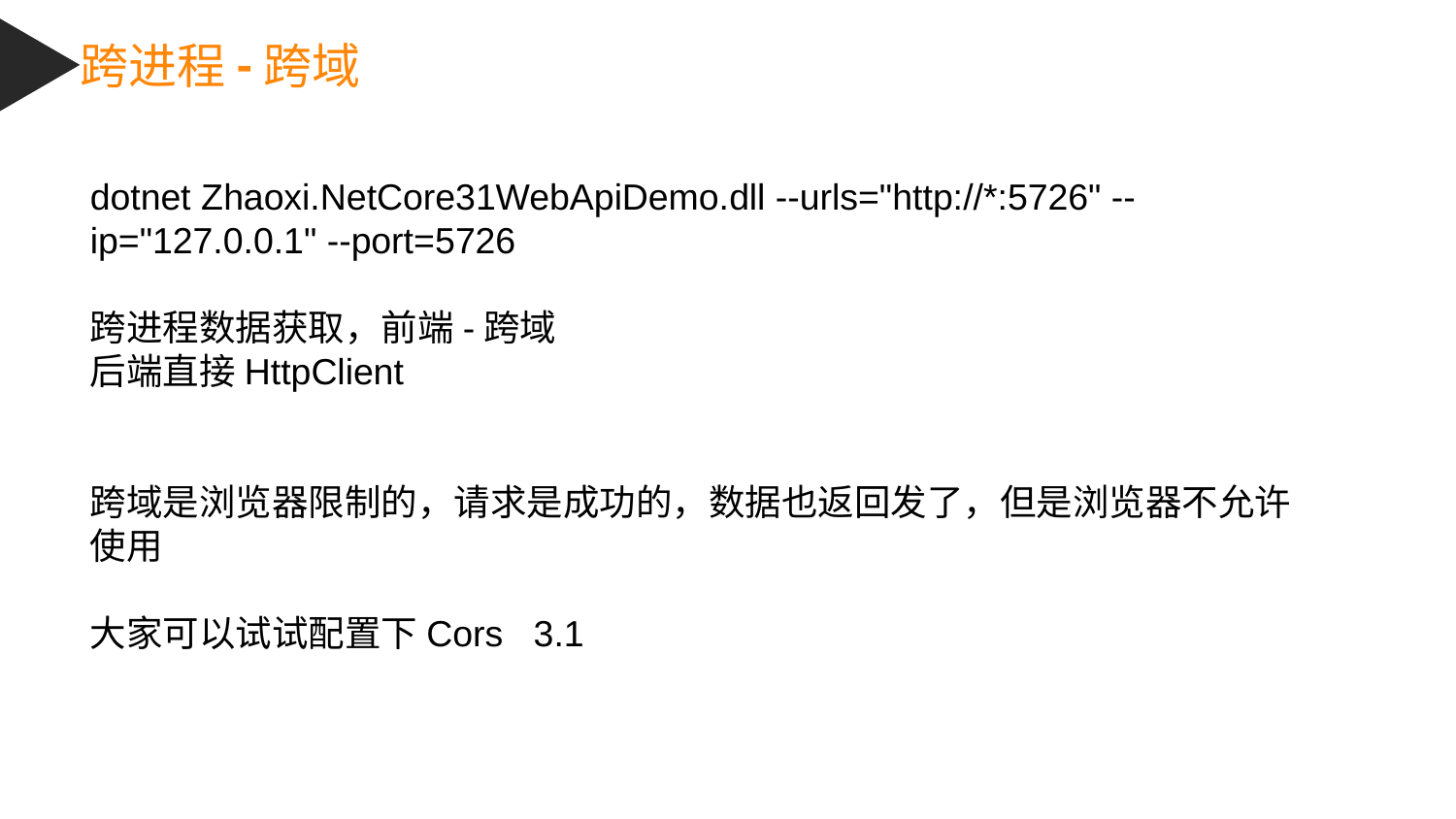

跨进程-跨域

dotnet Zhaoxi.NetCore31WebApiDemo.dll --urls="http://*:5726" --ip="127.0.0.1" --port=5726

跨进程数据获取，前端-跨域
后端直接HttpClient

跨域是浏览器限制的，请求是成功的，数据也返回发了，但是浏览器不允许使用

大家可以试试配置下Cors   3.1